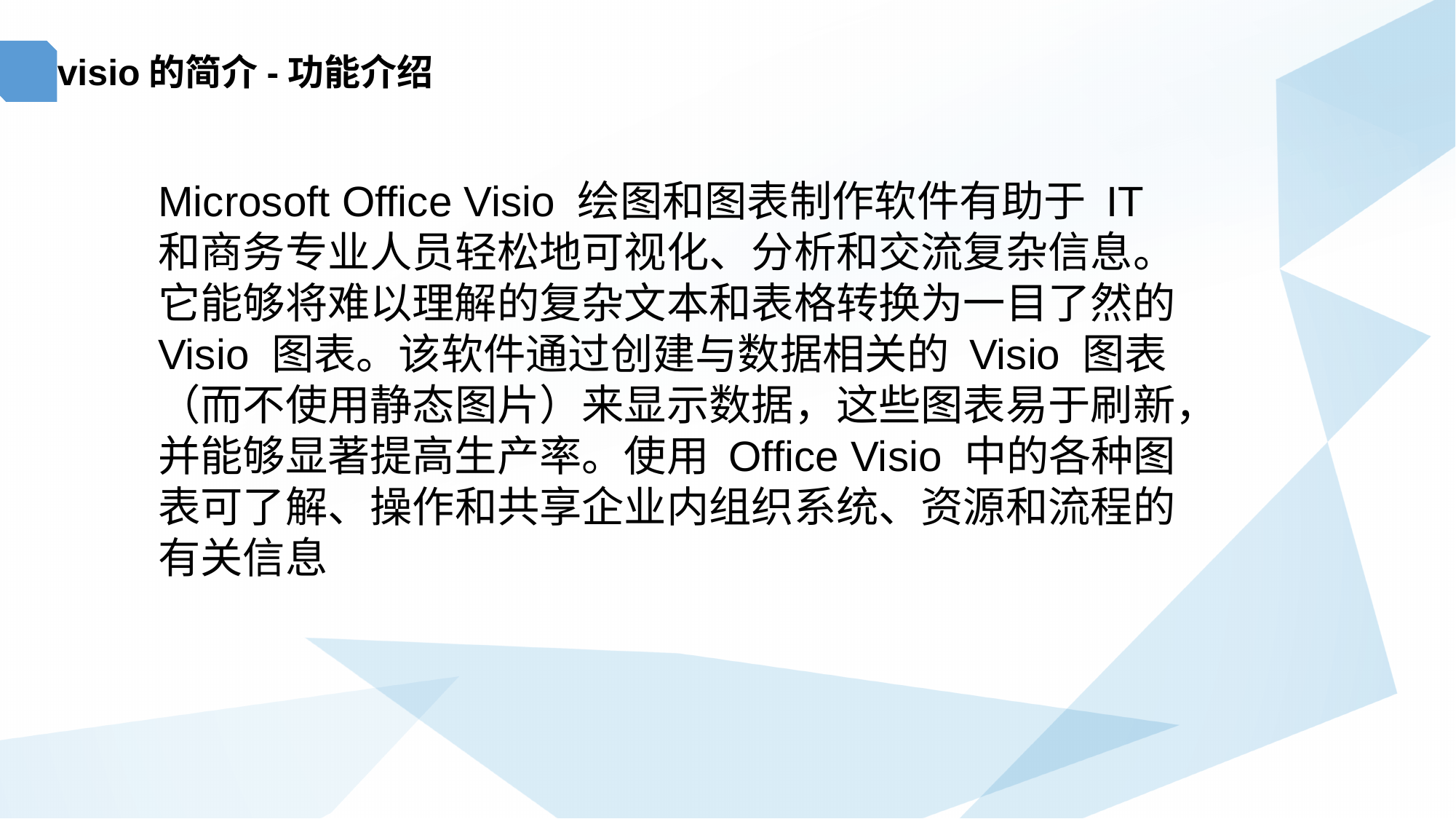

visio的简介-功能介绍
Microsoft Office Visio 绘图和图表制作软件有助于 IT 和商务专业人员轻松地可视化、分析和交流复杂信息。它能够将难以理解的复杂文本和表格转换为一目了然的 Visio 图表。该软件通过创建与数据相关的 Visio 图表（而不使用静态图片）来显示数据，这些图表易于刷新，并能够显著提高生产率。使用 Office Visio 中的各种图表可了解、操作和共享企业内组织系统、资源和流程的有关信息